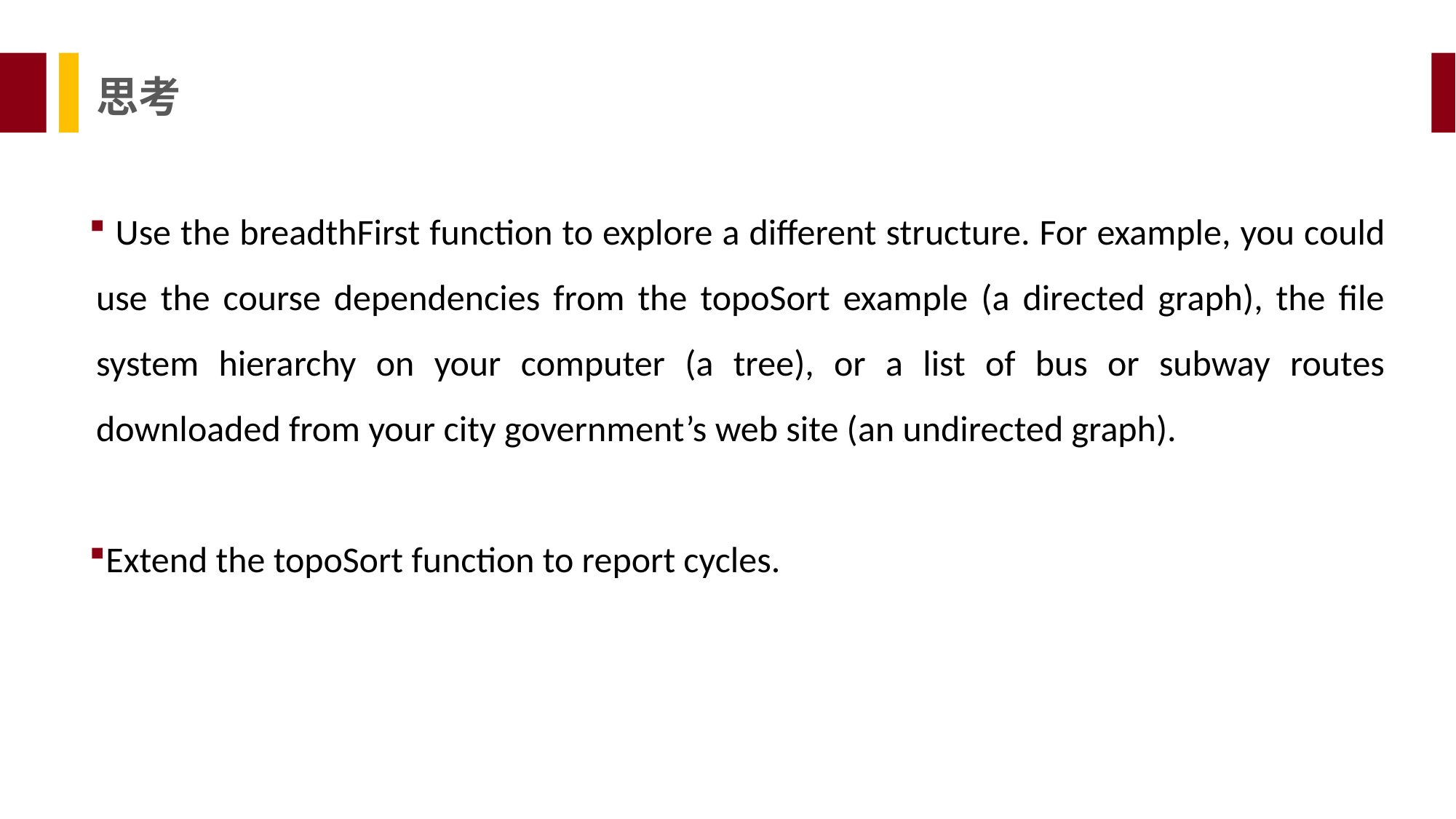

思考
 Use the breadthFirst function to explore a different structure. For example, you could use the course dependencies from the topoSort example (a directed graph), the file system hierarchy on your computer (a tree), or a list of bus or subway routes downloaded from your city government’s web site (an undirected graph).

Extend the topoSort function to report cycles.